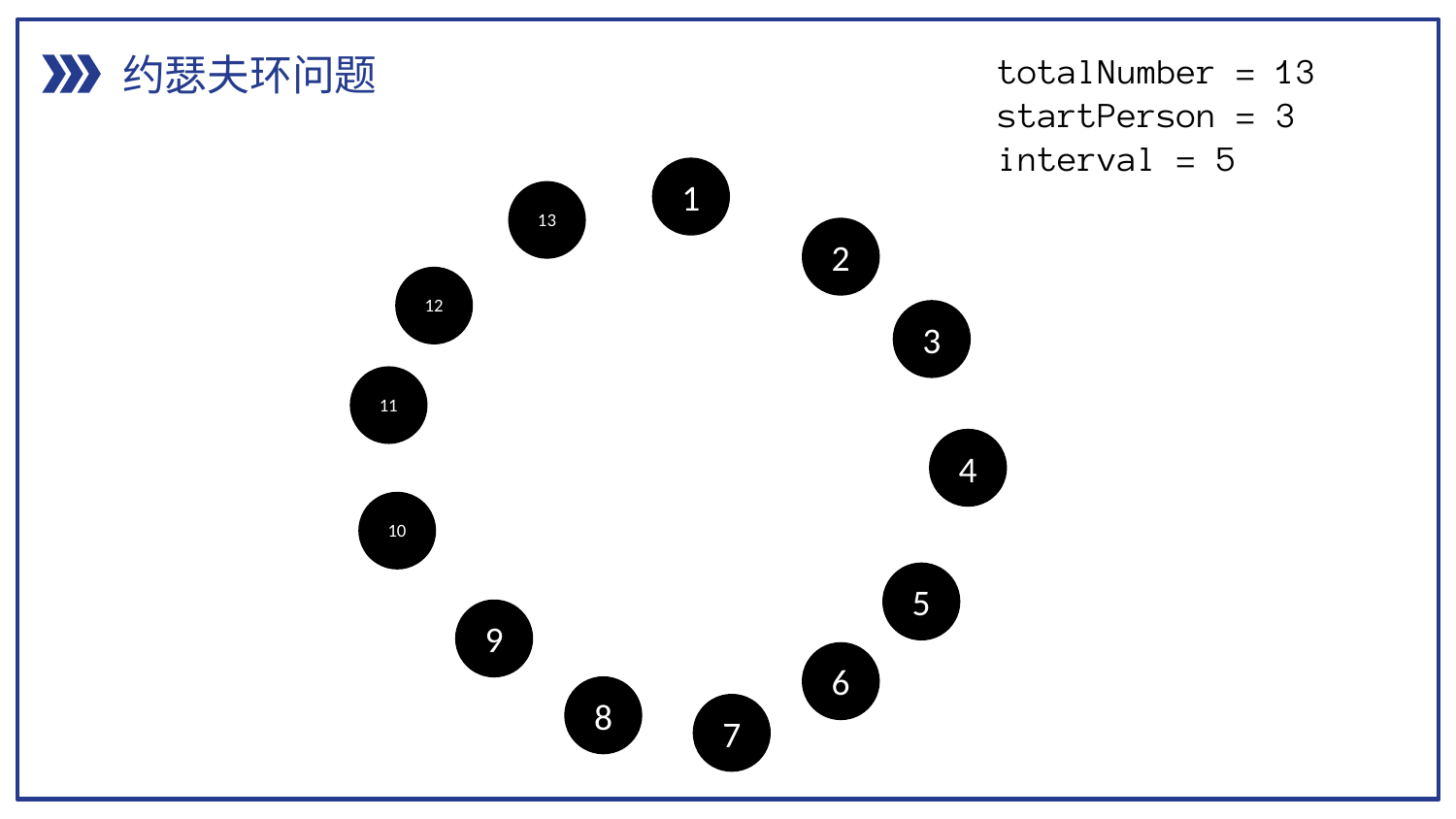

约瑟夫环问题

totalNumber = 13
startPerson = 3
interval = 5

1
13
2
12
3
11
4
10
5
9
6
8
7